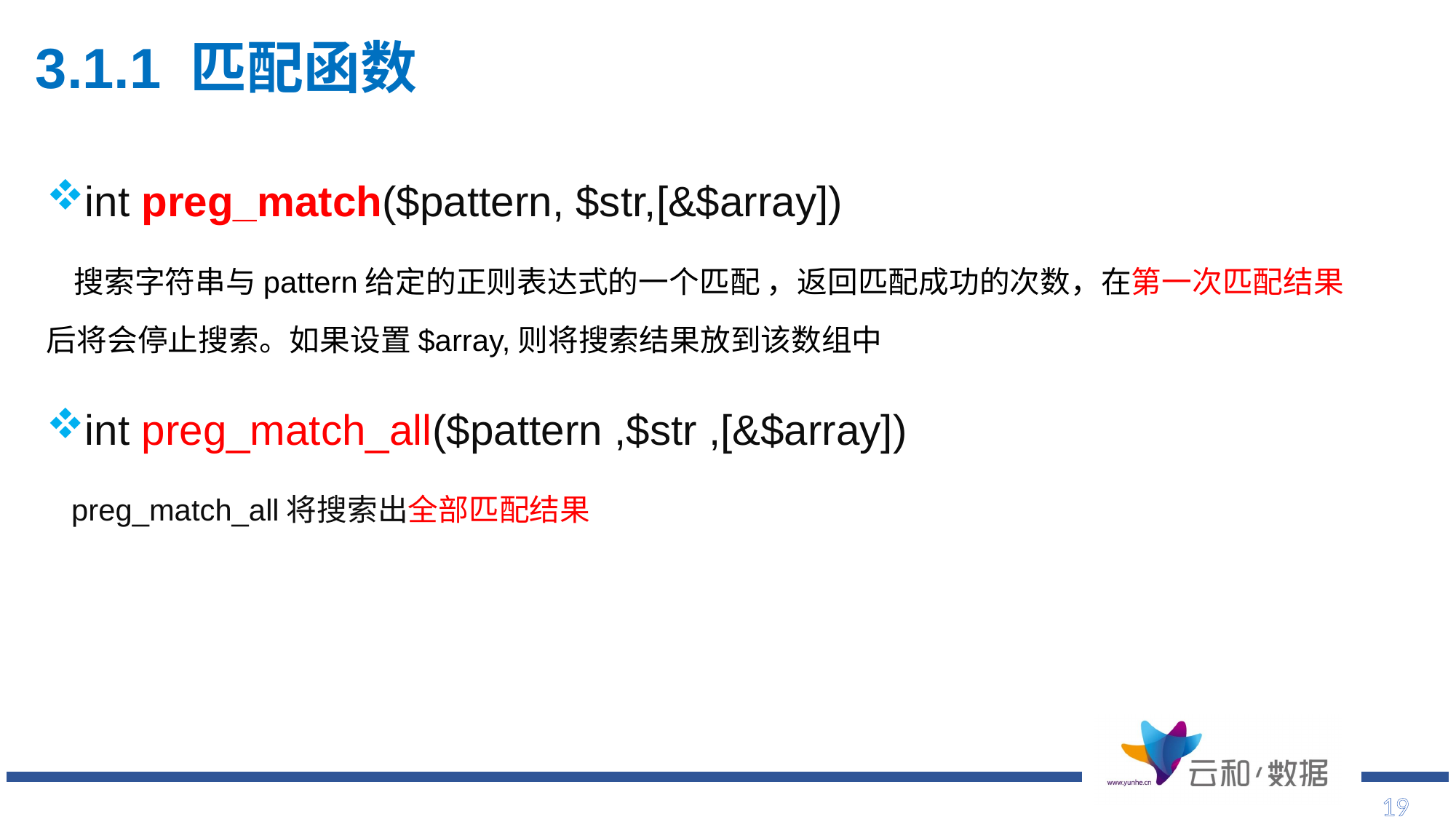

3.1.1 匹配函数
# int preg_match($pattern, $str,[&$array])
   搜索字符串与pattern给定的正则表达式的一个匹配 ，返回匹配成功的次数，在第一次匹配结果后将会停止搜索。如果设置$array,则将搜索结果放到该数组中
int preg_match_all($pattern ,$str ,[&$array])
   preg_match_all将搜索出全部匹配结果